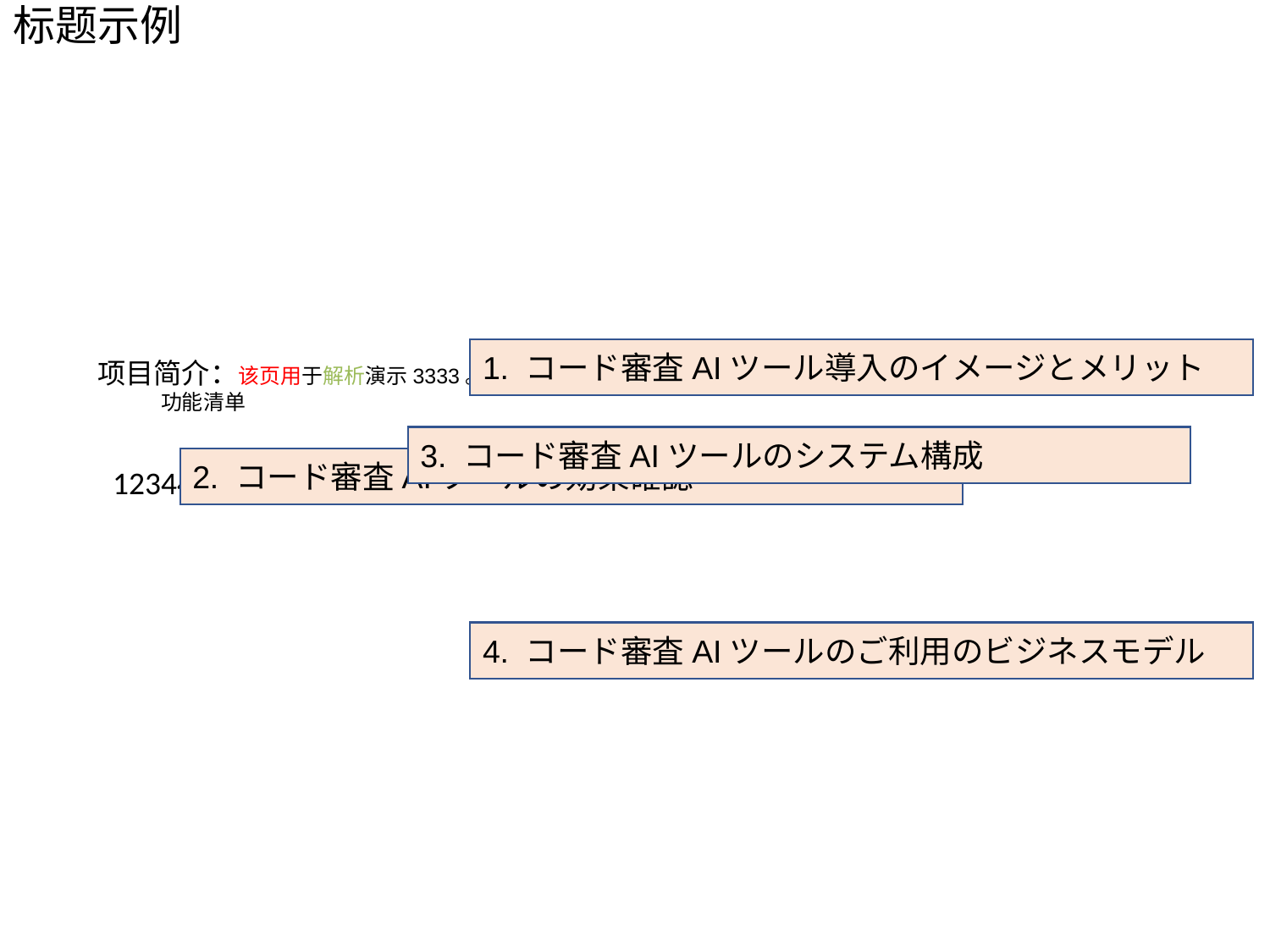

# 标题示例
1. コード審査AIツール導入のイメージとメリット
项目简介：该页用于解析演示3333。
功能清单
3. コード審査AIツールのシステム構成
2. コード審査AIツールの効果確認
1234445454
4. コード審査AIツールのご利用のビジネスモデル